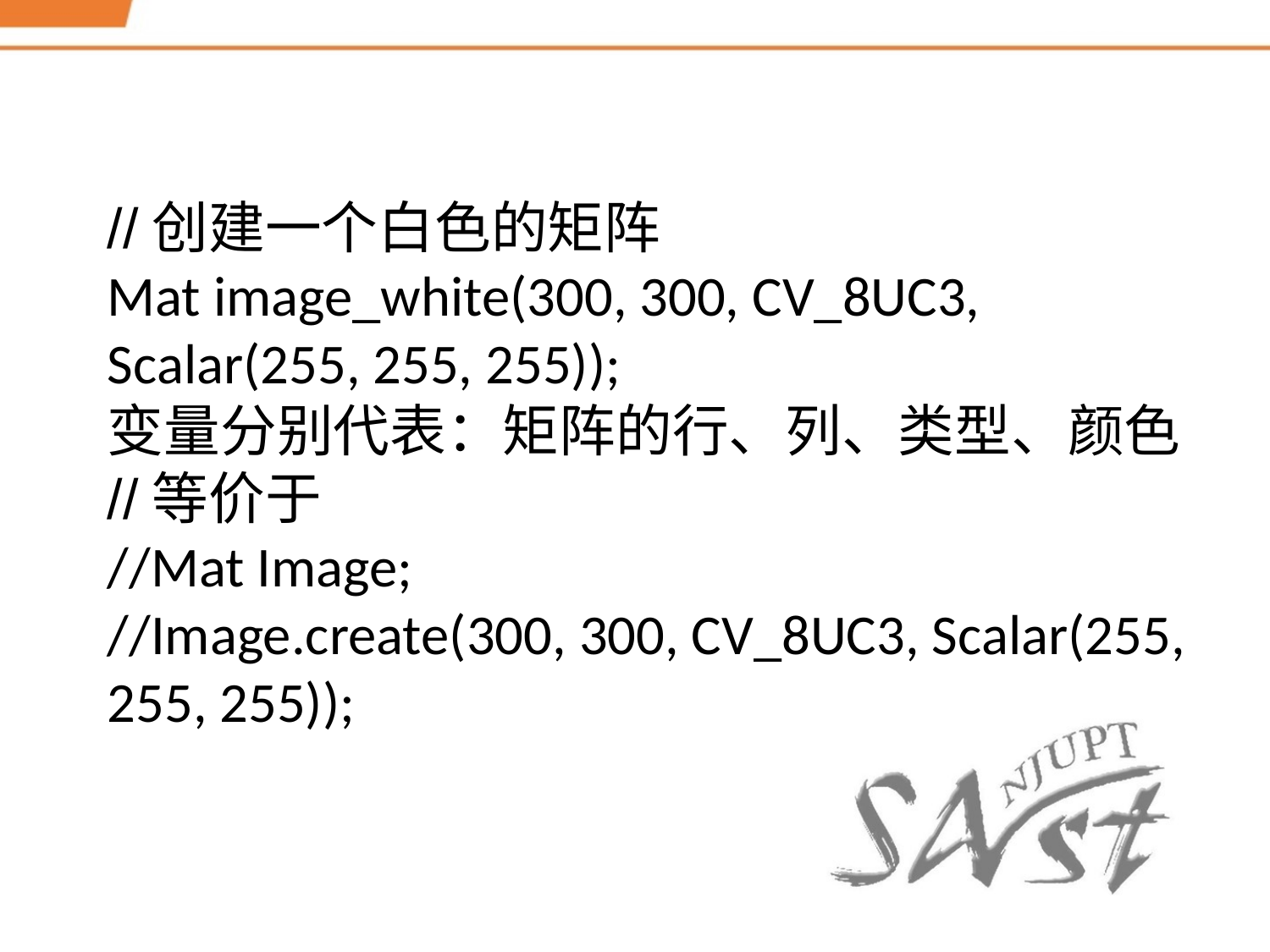

//创建一个白色的矩阵
Mat image_white(300, 300, CV_8UC3, Scalar(255, 255, 255));
变量分别代表：矩阵的行、列、类型、颜色
//等价于
//Mat Image;
//Image.create(300, 300, CV_8UC3, Scalar(255, 255, 255));